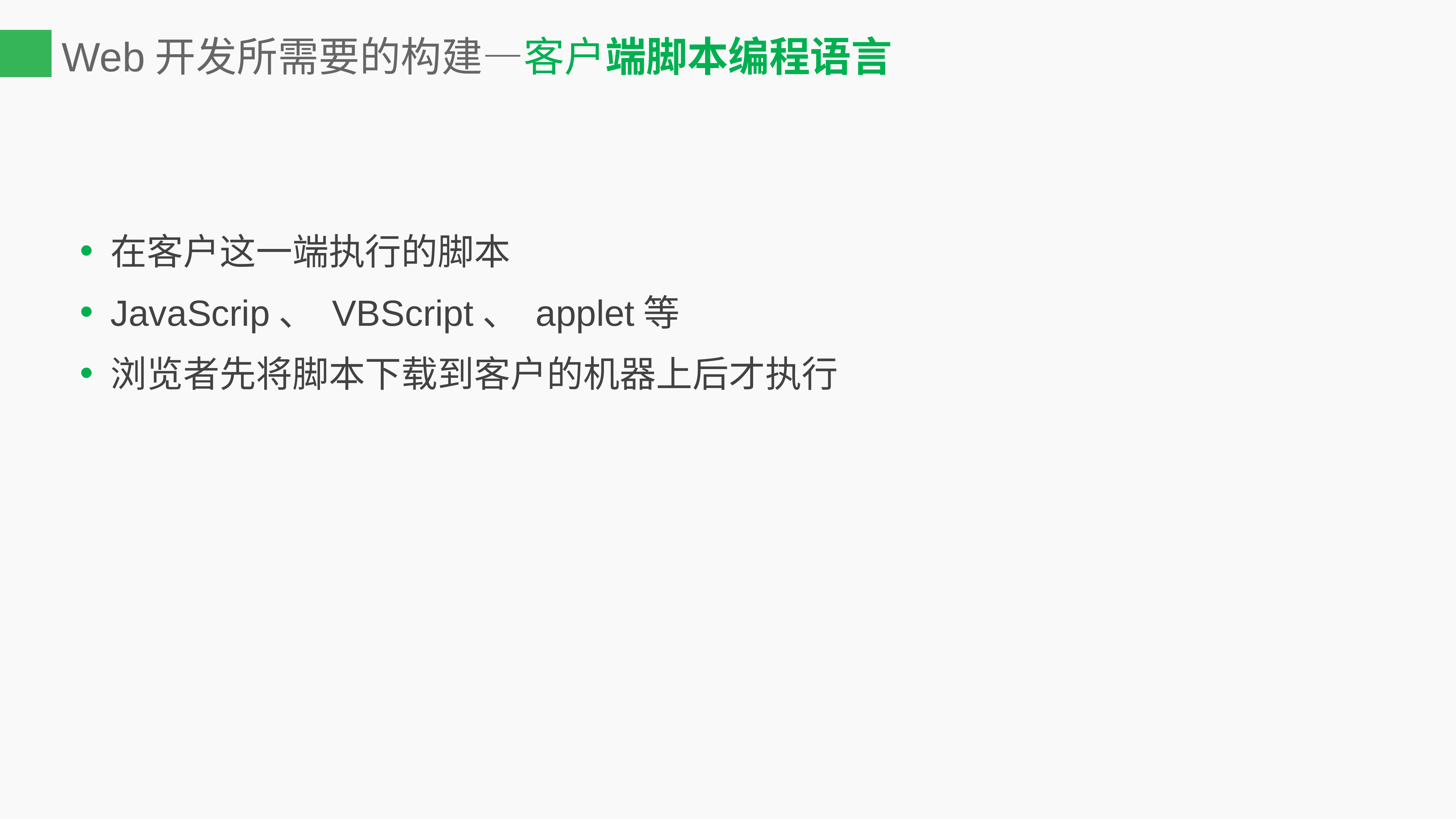

# Web开发所需要的构建—客户端脚本编程语言
在客户这一端执行的脚本
JavaScrip、 VBScript、 applet等
浏览者先将脚本下载到客户的机器上后才执行